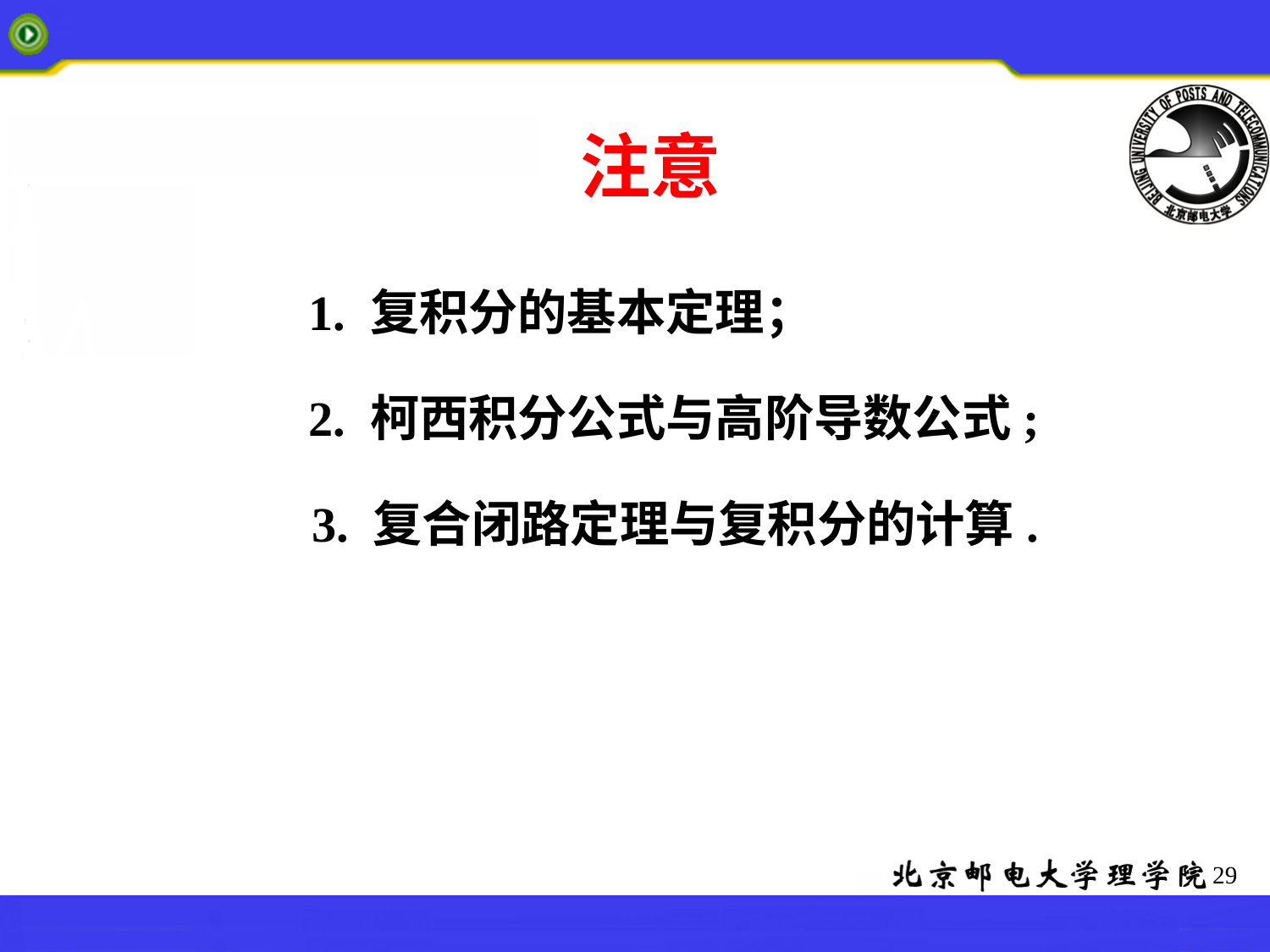

# 注意
1. 复积分的基本定理；
2. 柯西积分公式与高阶导数公式;
  3. 复合闭路定理与复积分的计算.
29